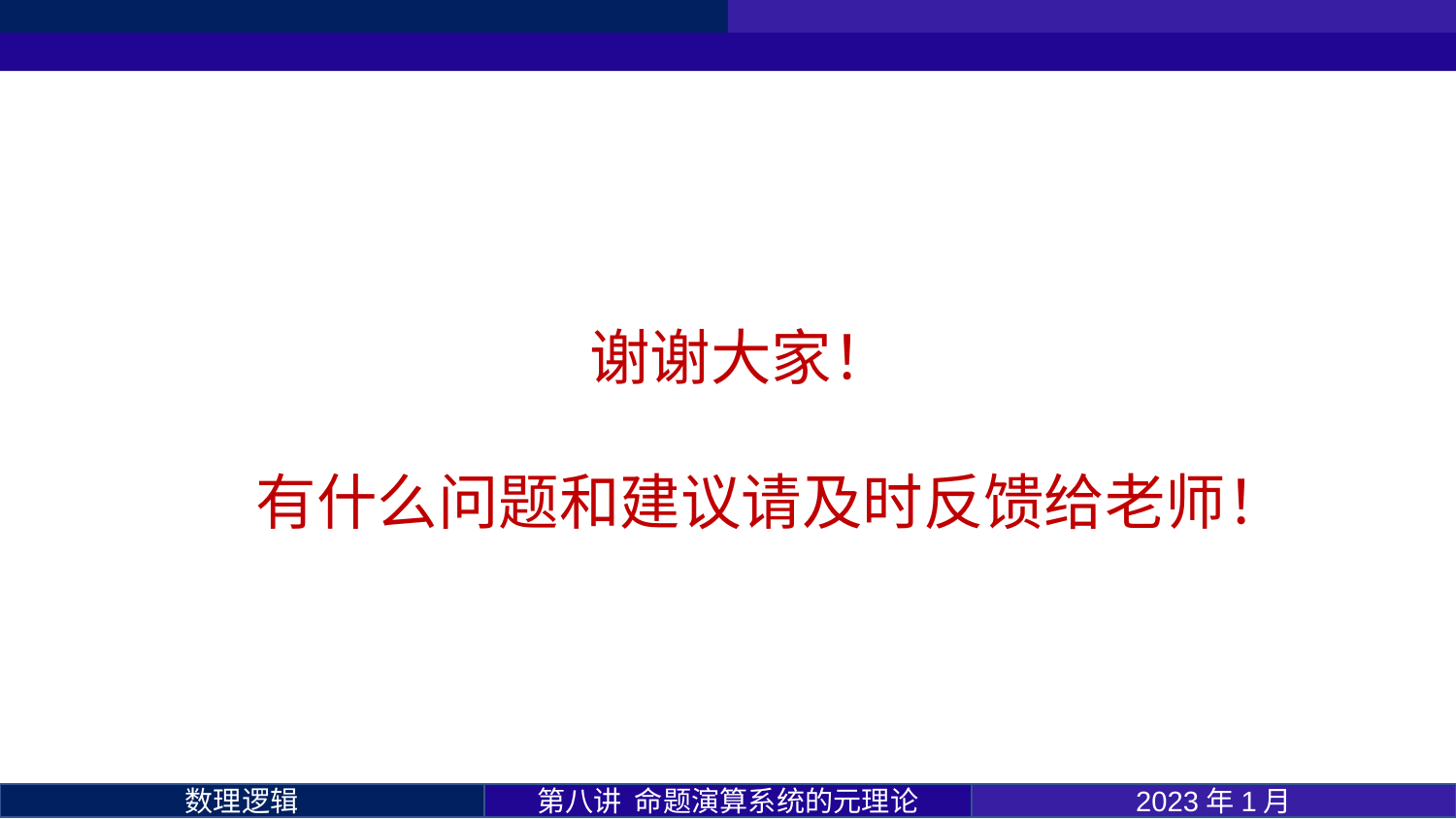

谢谢大家！
有什么问题和建议请及时反馈给老师！
第八讲  命题演算系统的元理论
2023年1月
数理逻辑